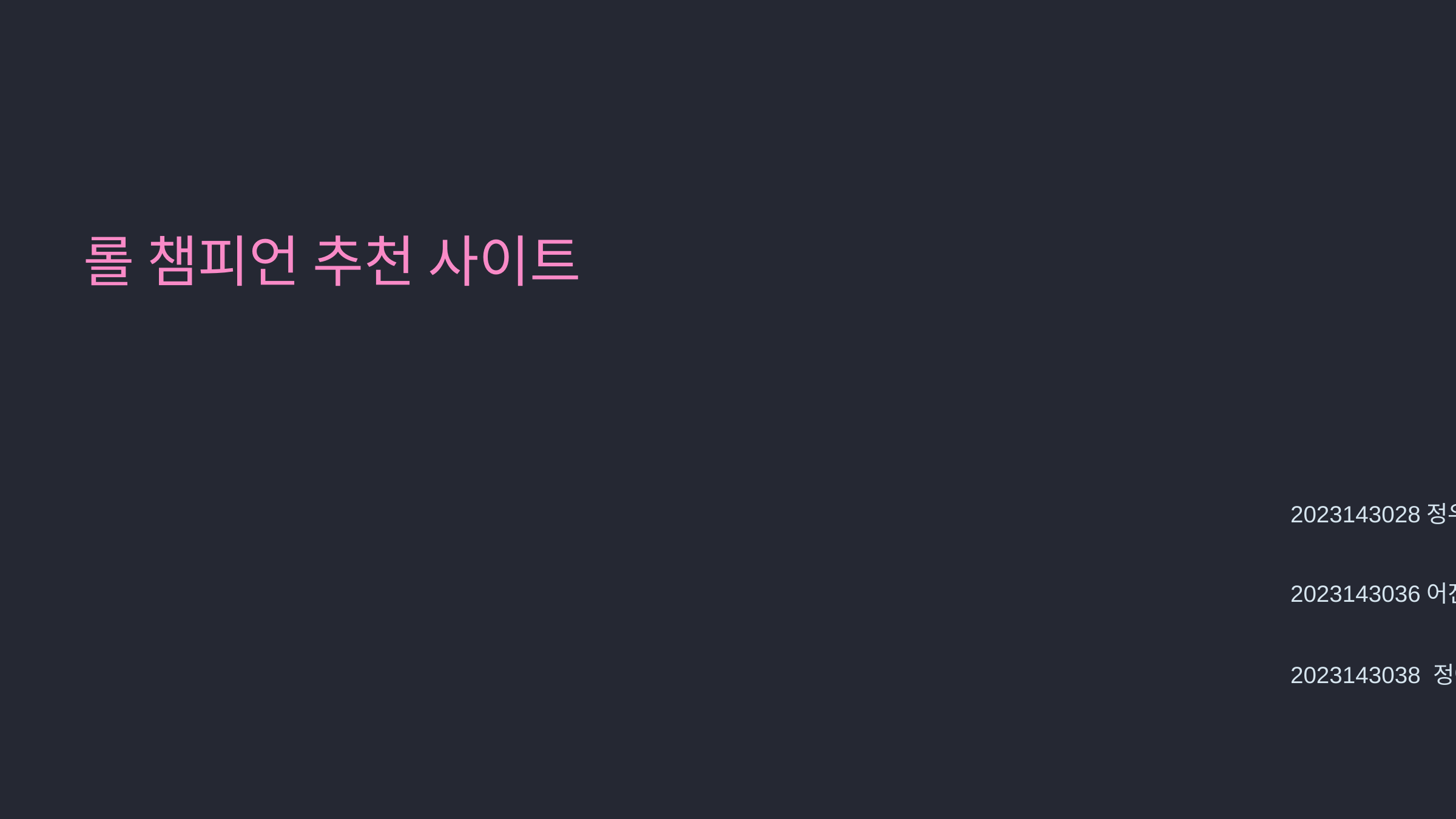

롤 챔피언 추천 사이트

                                                                                                               2023143028정우민
                                                                                                               2023143036어진희
                                                                                                               2023143038 정예진